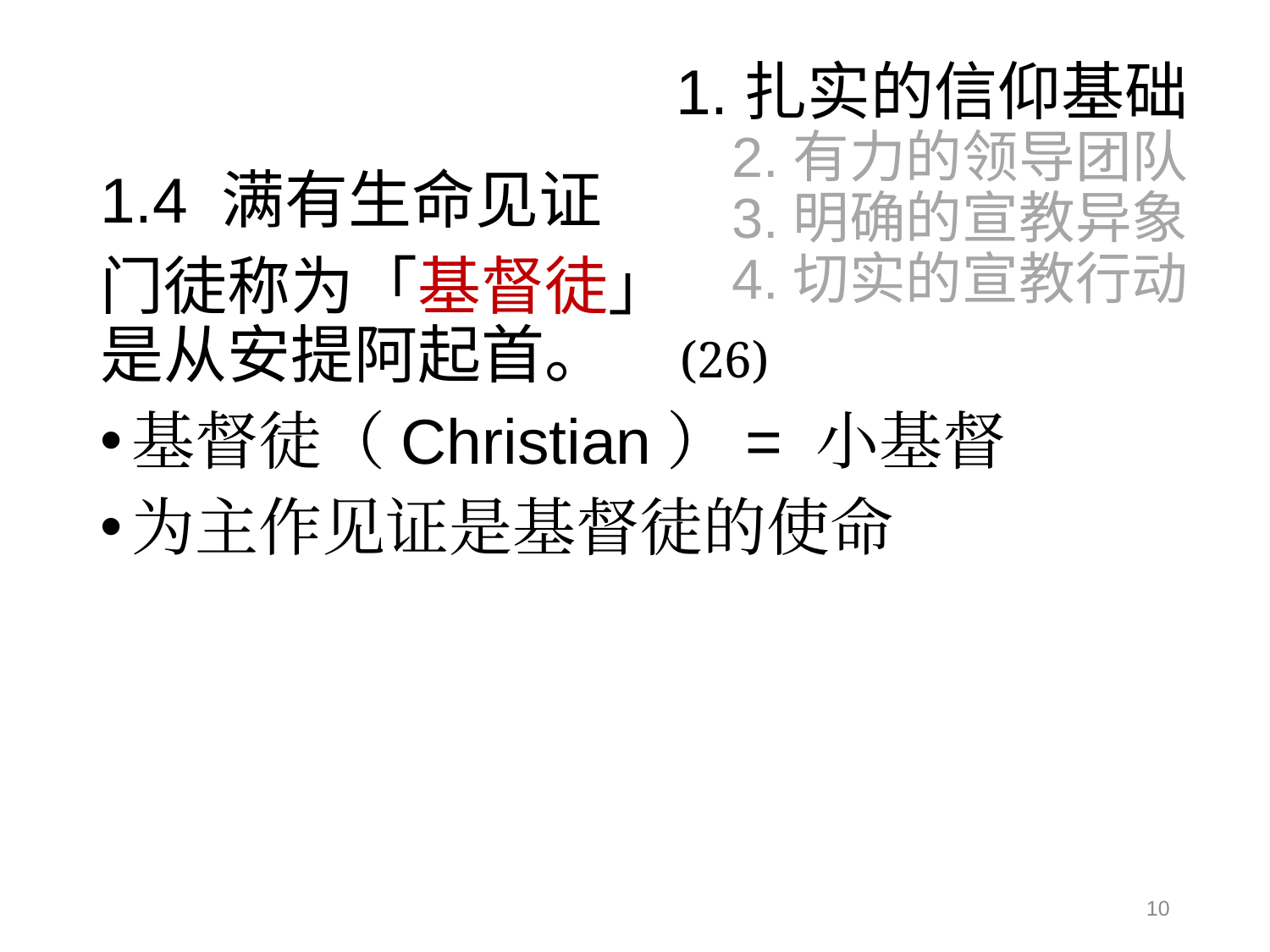

# 1.扎实的信仰基础 2.有力的领导团队 3.明确的宣教异象 4.切实的宣教行动
1.4 满有生命见证
门徒称为「基督徒」
是从安提阿起首。    (26)
基督徒（Christian）= 小基督
为主作见证是基督徒的使命

10